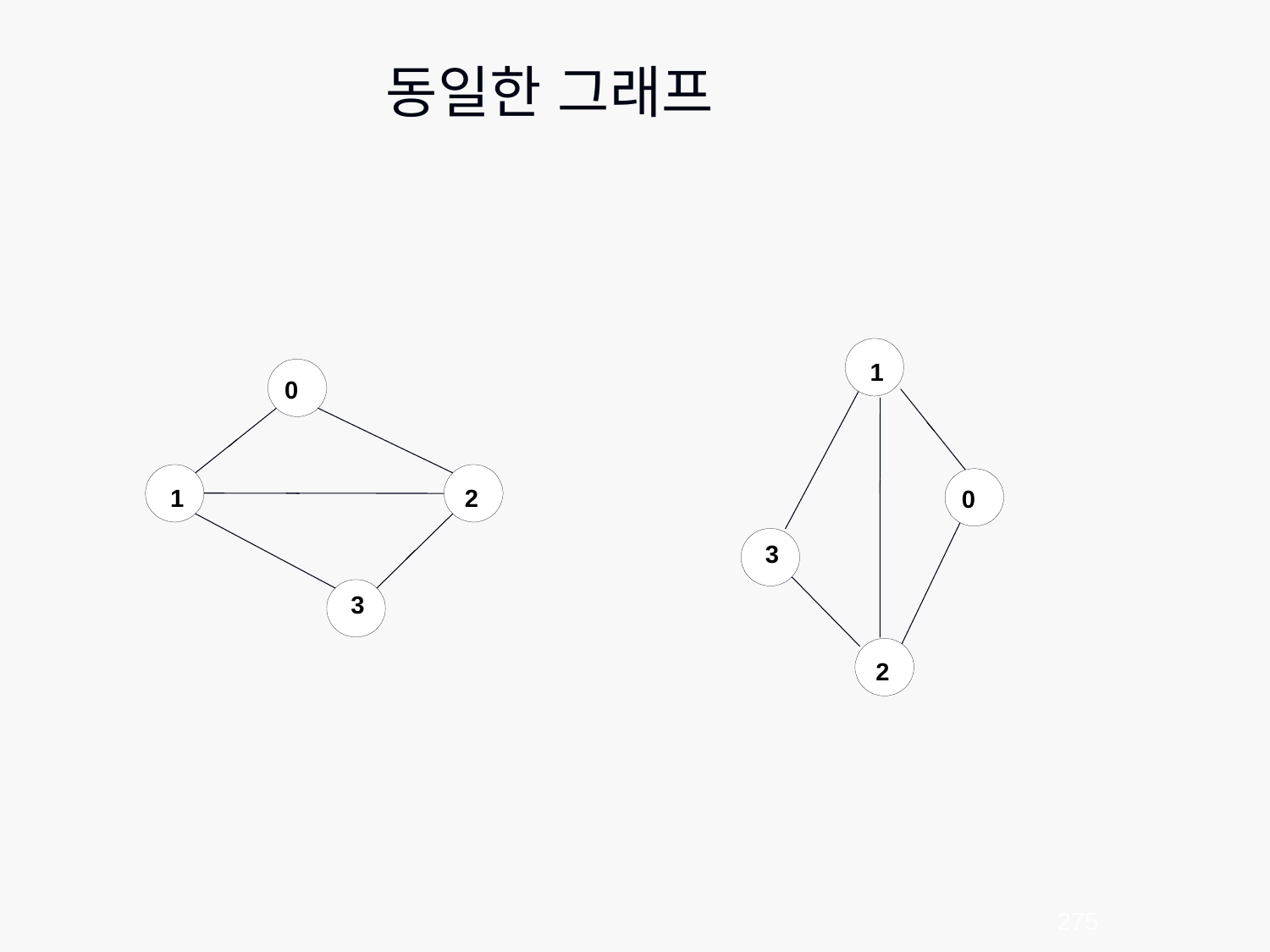

동일한 그래프

1

0

1
2
0

3

3

2
275